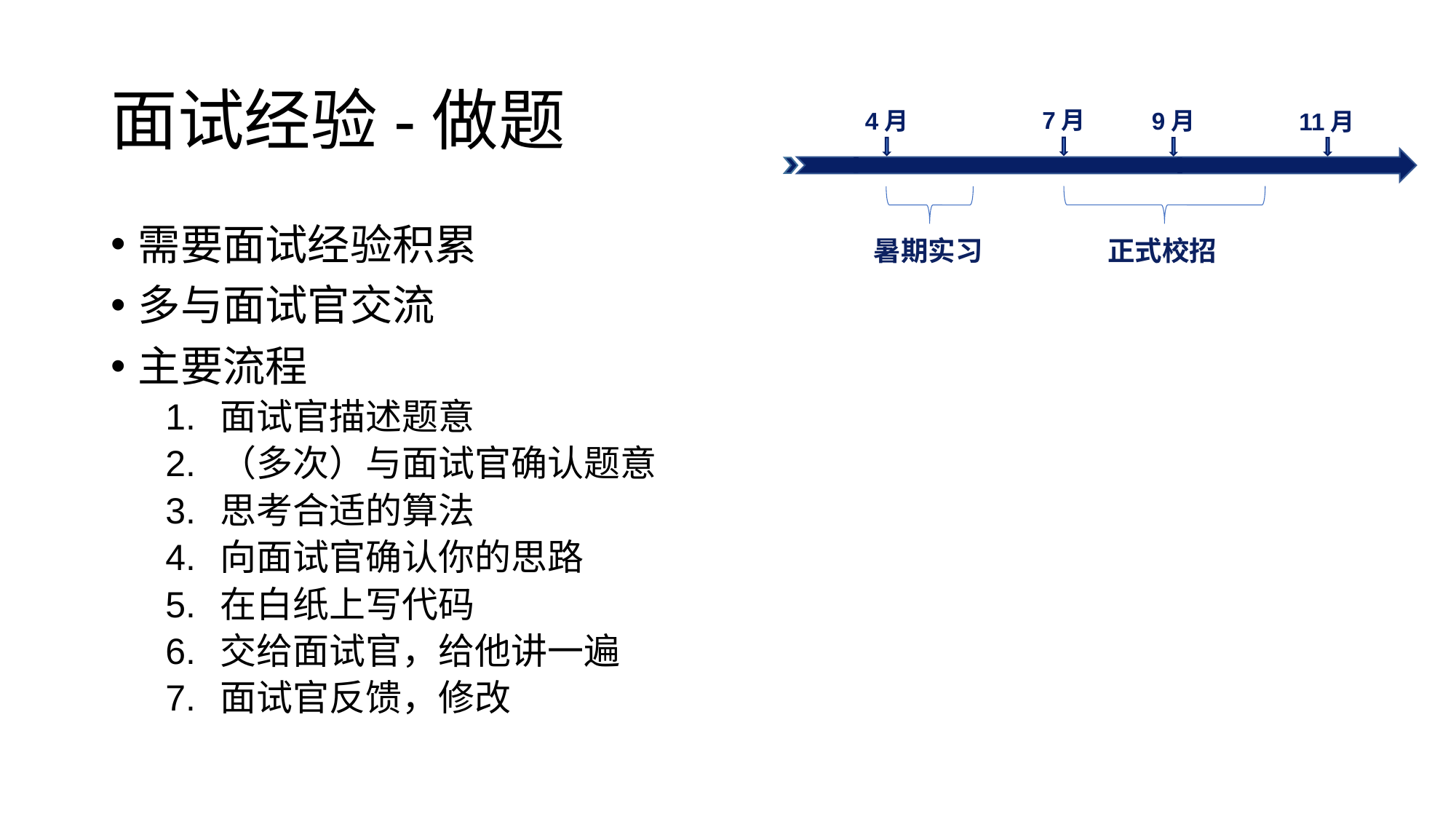

# 面试经验-做题
7月

4月

9月

11月

需要面试经验积累
多与面试官交流
主要流程
面试官描述题意
（多次）与面试官确认题意
思考合适的算法
向面试官确认你的思路
在白纸上写代码
交给面试官，给他讲一遍
面试官反馈，修改

暑期实习
正式校招